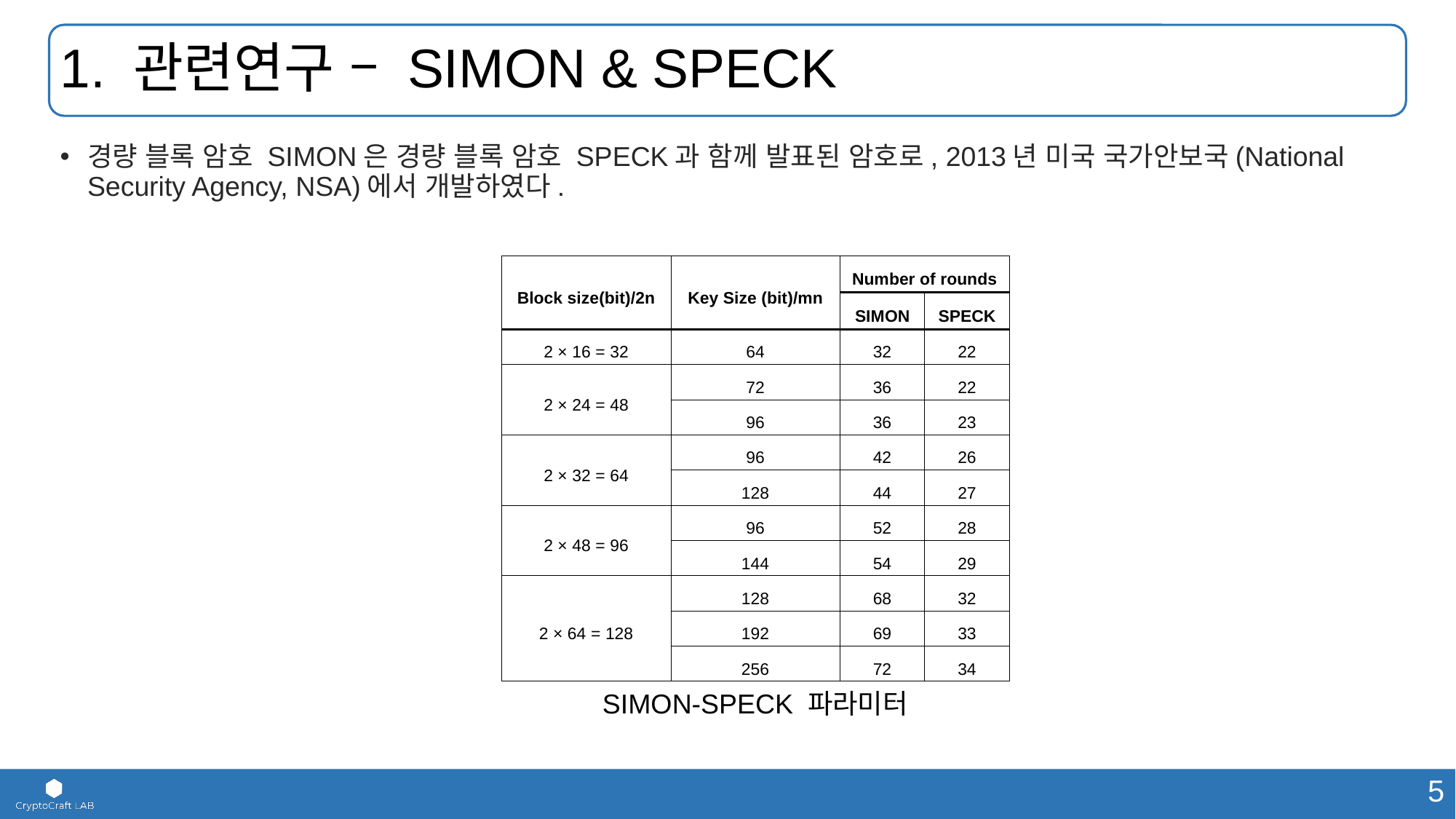

# 1. 관련연구 – SIMON & SPECK
경량 블록 암호 SIMON은 경량 블록 암호 SPECK과 함께 발표된 암호로, 2013년 미국 국가안보국(National Security Agency, NSA)에서 개발하였다.

| Block size(bit)/2n | Key Size (bit)/mn | Number of rounds |  |
| --- | --- | --- | --- |
|  |  | SIMON | SPECK |
| 2 × 16 = 32 | 64 | 32 | 22 |
| 2 × 24 = 48 | 72 | 36 | 22 |
|  | 96 | 36 | 23 |
| 2 × 32 = 64 | 96 | 42 | 26 |
|  | 128 | 44 | 27 |
| 2 × 48 = 96 | 96 | 52 | 28 |
|  | 144 | 54 | 29 |
| 2 × 64 = 128 | 128 | 68 | 32 |
|  | 192 | 69 | 33 |
|  | 256 | 72 | 34 |
SIMON-SPECK 파라미터